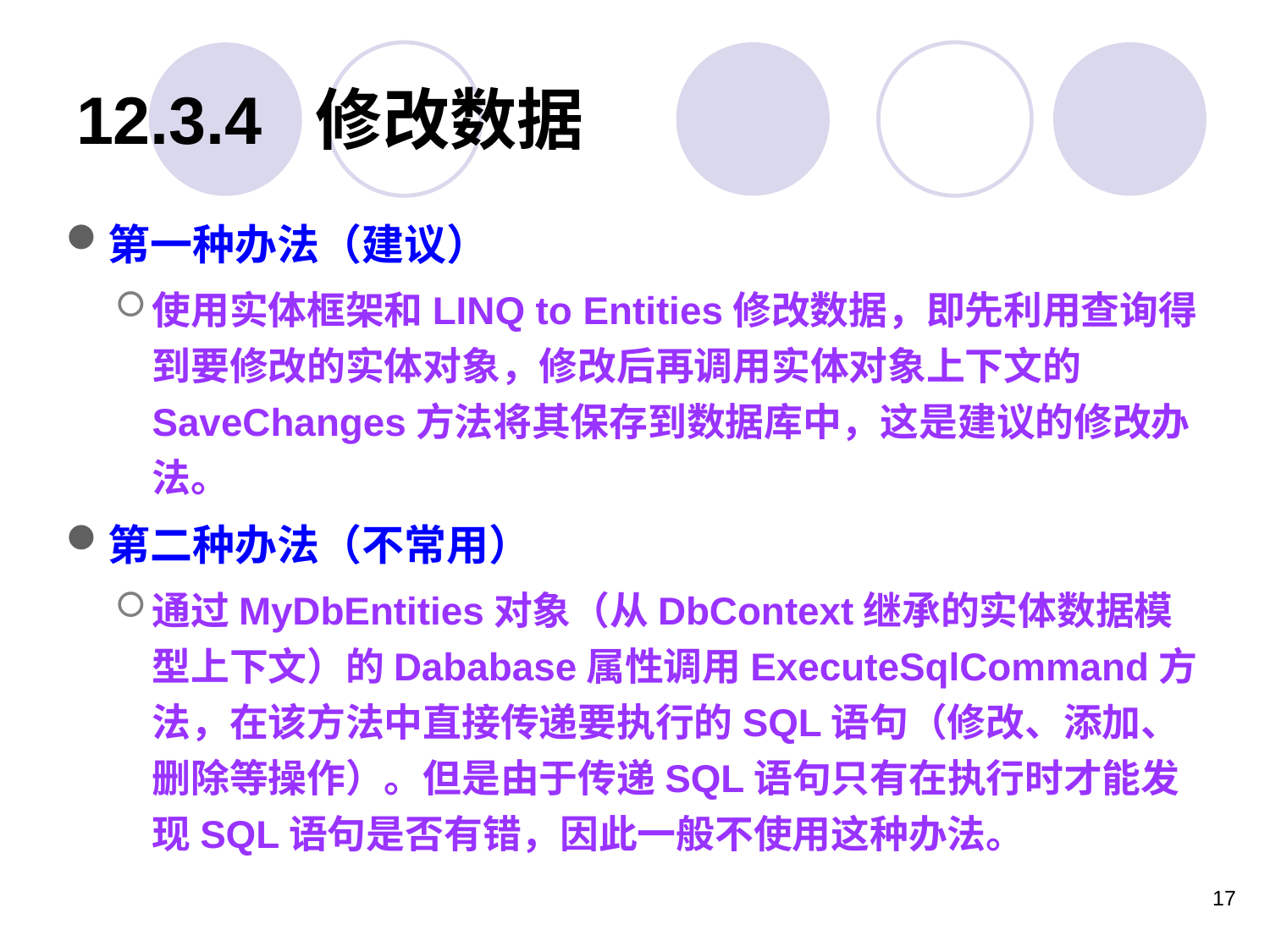

# 12.3.4  修改数据
第一种办法（建议）
使用实体框架和LINQ to Entities修改数据，即先利用查询得到要修改的实体对象，修改后再调用实体对象上下文的SaveChanges方法将其保存到数据库中，这是建议的修改办法。
第二种办法（不常用）
通过MyDbEntities对象（从DbContext继承的实体数据模型上下文）的Dababase属性调用ExecuteSqlCommand方法，在该方法中直接传递要执行的SQL语句（修改、添加、删除等操作）。但是由于传递SQL语句只有在执行时才能发现SQL语句是否有错，因此一般不使用这种办法。
17